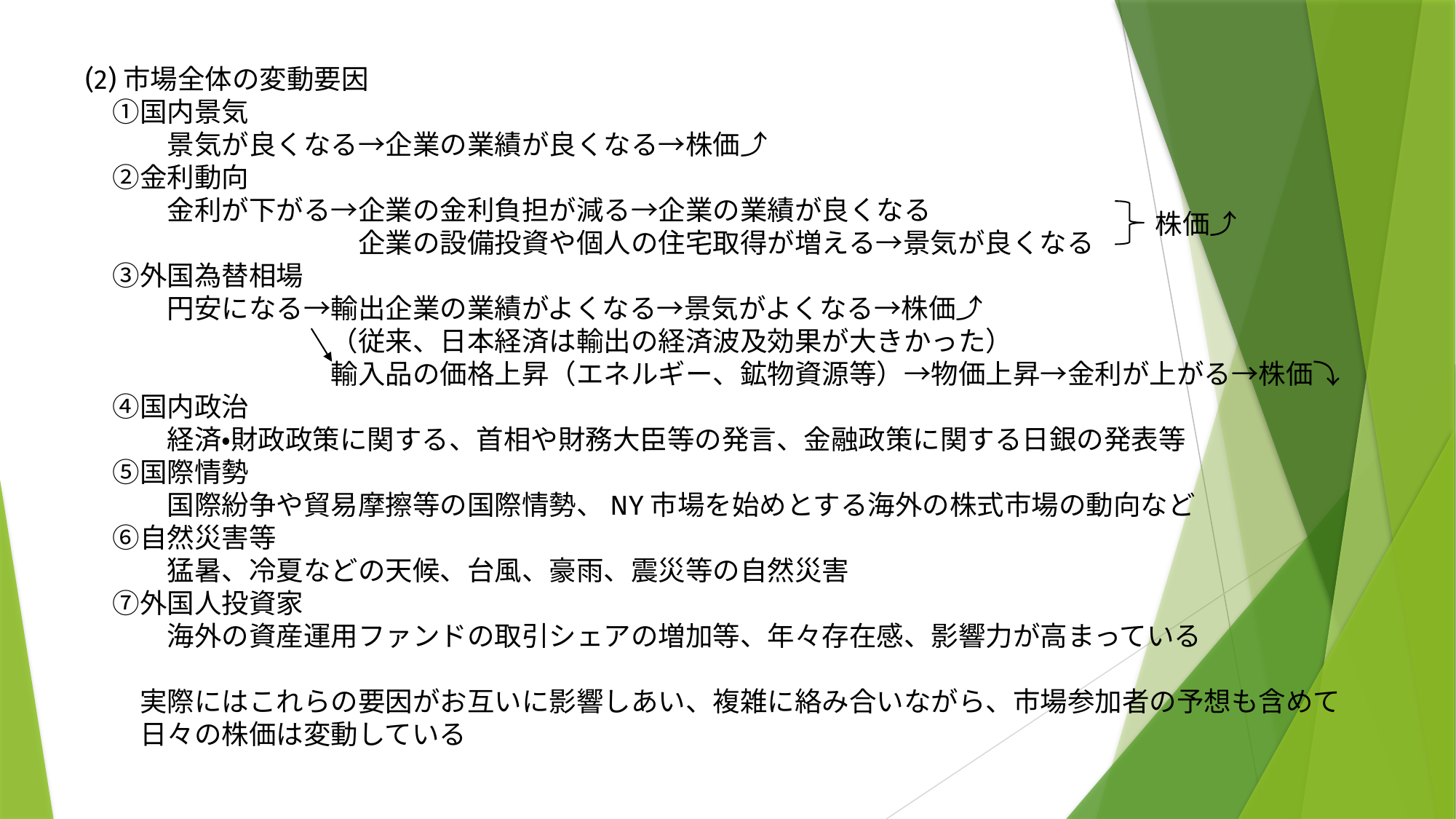

(2)市場全体の変動要因
　①国内景気
　　　景気が良くなる→企業の業績が良くなる→株価⤴
　②金利動向
　　　金利が下がる→企業の金利負担が減る→企業の業績が良くなる
　　　　　　　　　　企業の設備投資や個人の住宅取得が増える→景気が良くなる
　③外国為替相場
　　　円安になる→輸出企業の業績がよくなる→景気がよくなる→株価⤴
　　　　　　　　　（従来、日本経済は輸出の経済波及効果が大きかった）
　　　　　　　　　輸入品の価格上昇（エネルギー、鉱物資源等）→物価上昇→金利が上がる→株価⤵
　④国内政治
　　　経済・財政政策に関する、首相や財務大臣等の発言、金融政策に関する日銀の発表等
　⑤国際情勢
　　　国際紛争や貿易摩擦等の国際情勢、NY市場を始めとする海外の株式市場の動向など
　⑥自然災害等
　　　猛暑、冷夏などの天候、台風、豪雨、震災等の自然災害
　⑦外国人投資家
　　　海外の資産運用ファンドの取引シェアの増加等、年々存在感、影響力が高まっている

　　実際にはこれらの要因がお互いに影響しあい、複雑に絡み合いながら、市場参加者の予想も含めて
　　日々の株価は変動している

株価⤴